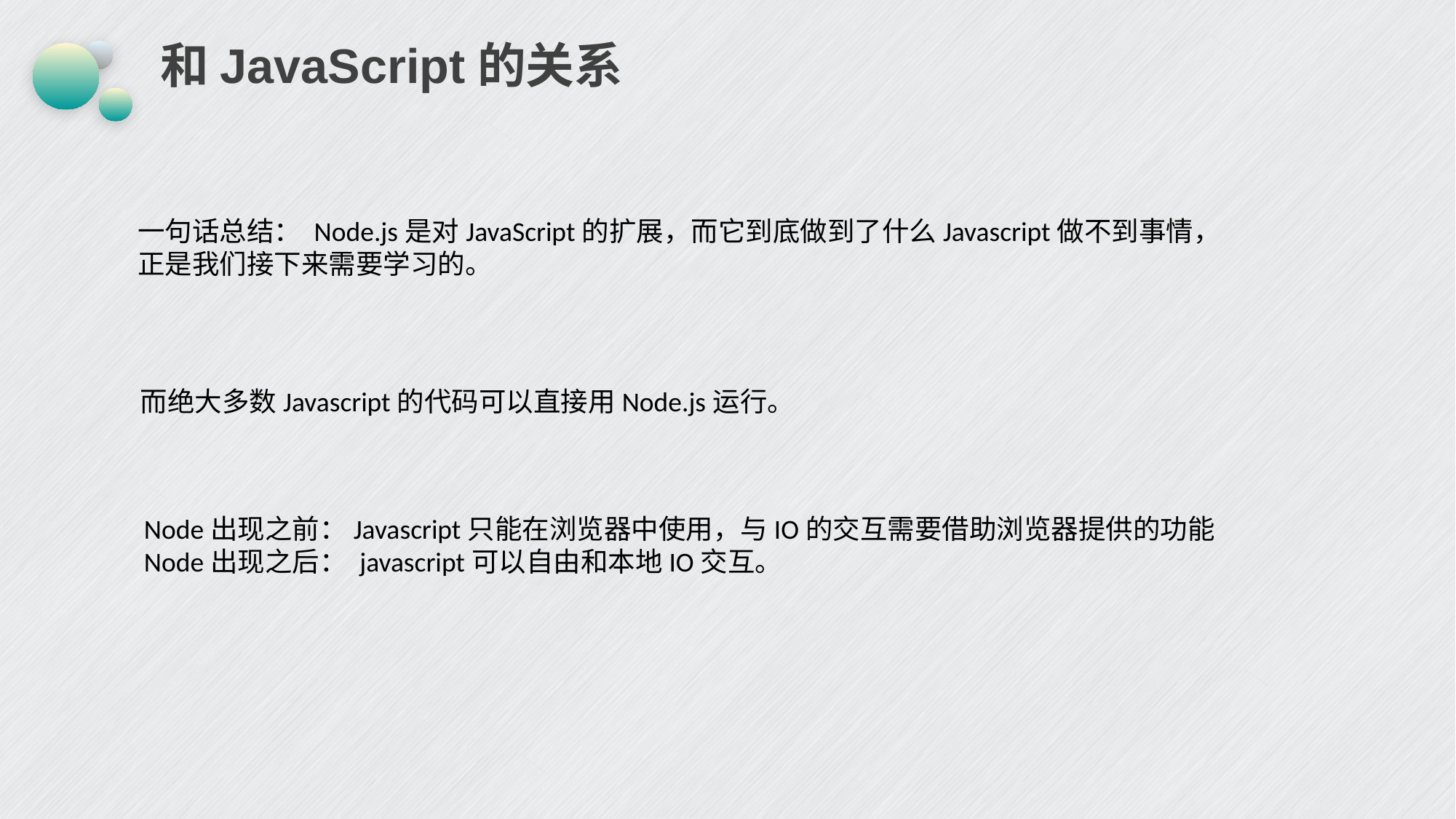

# 和JavaScript的关系

一句话总结： Node.js是对JavaScript的扩展，而它到底做到了什么Javascript做不到事情，正是我们接下来需要学习的。

而绝大多数Javascript的代码可以直接用Node.js运行。
Node出现之前：Javascript只能在浏览器中使用，与IO的交互需要借助浏览器提供的功能
Node出现之后： javascript可以自由和本地IO交互。